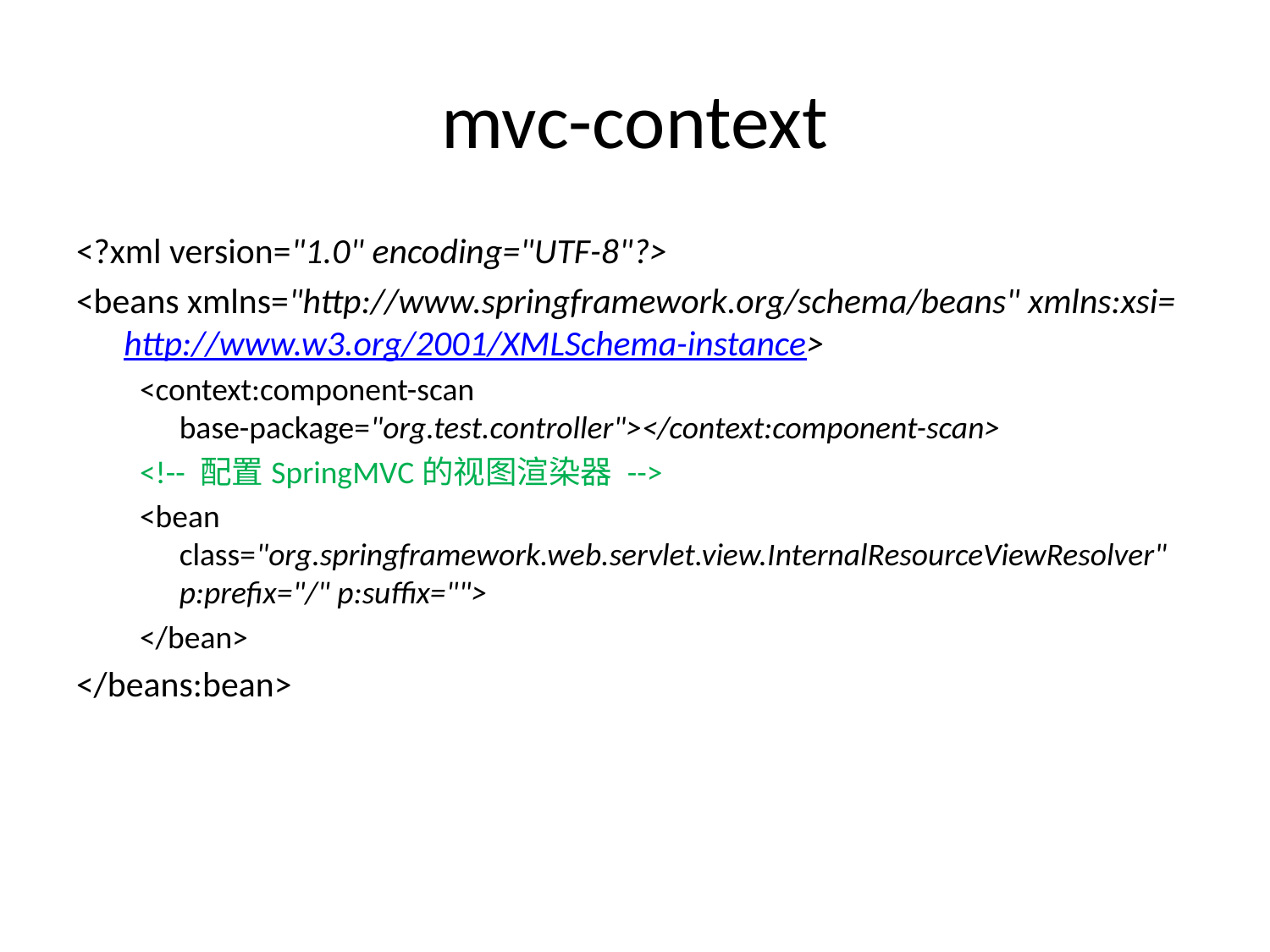

# mvc-context
<?xml version="1.0" encoding="UTF-8"?>
<beans xmlns="http://www.springframework.org/schema/beans" xmlns:xsi=http://www.w3.org/2001/XMLSchema-instance>
<context:component-scan base-package="org.test.controller"></context:component-scan>
<!-- 配置SpringMVC的视图渲染器 -->
<bean class="org.springframework.web.servlet.view.InternalResourceViewResolver" p:prefix="/" p:suffix="">
</bean>
</beans:bean>